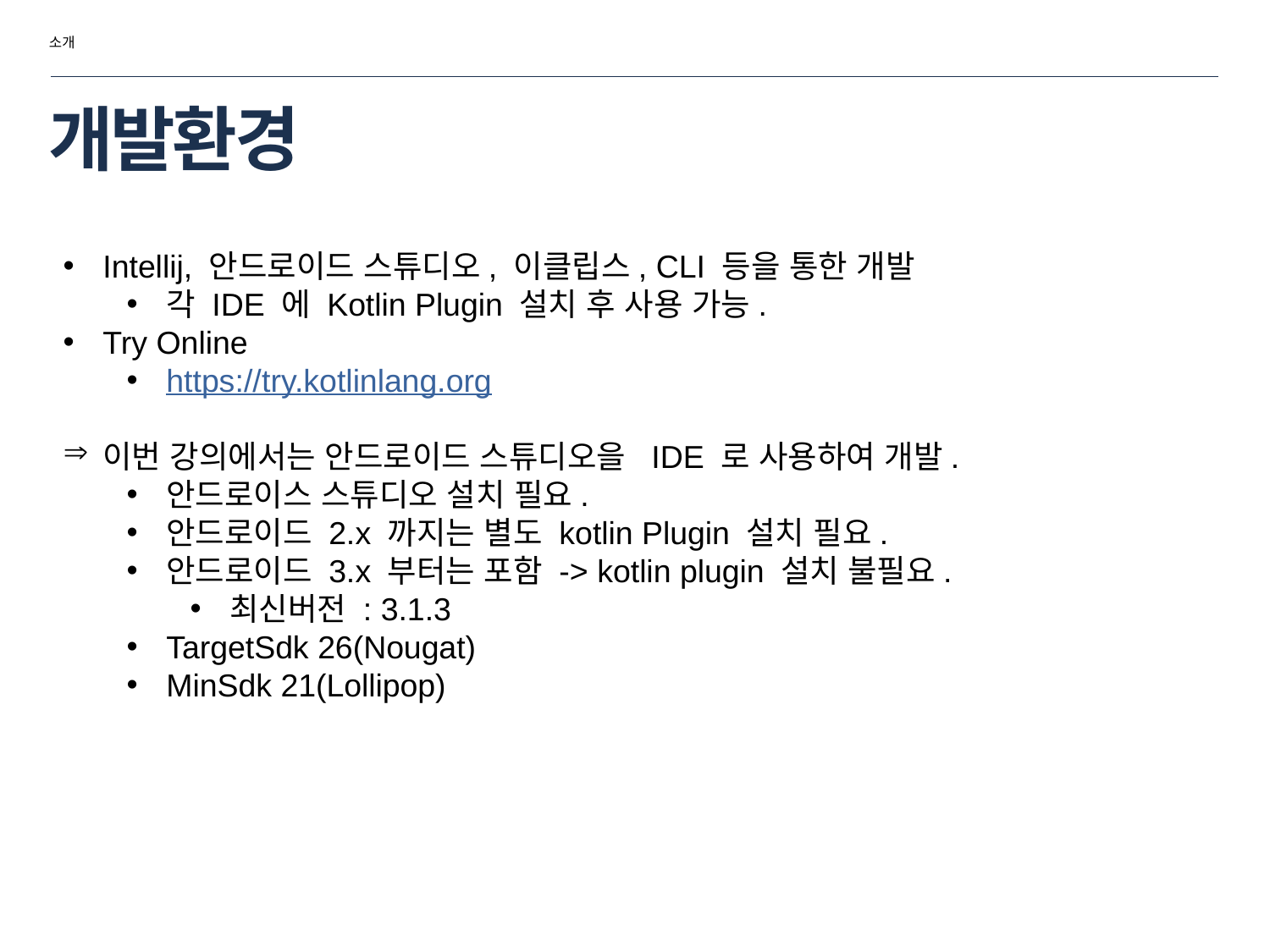

소개
# 개발환경

Intellij, 안드로이드 스튜디오, 이클립스, CLI 등을 통한 개발
각 IDE 에 Kotlin Plugin 설치 후 사용 가능.
Try Online
https://try.kotlinlang.org

이번 강의에서는 안드로이드 스튜디오을  IDE 로 사용하여 개발.
안드로이스 스튜디오 설치 필요.
안드로이드 2.x 까지는 별도 kotlin Plugin 설치 필요.
안드로이드 3.x 부터는 포함 -> kotlin plugin 설치 불필요.
최신버전 : 3.1.3
TargetSdk 26(Nougat)
MinSdk 21(Lollipop)